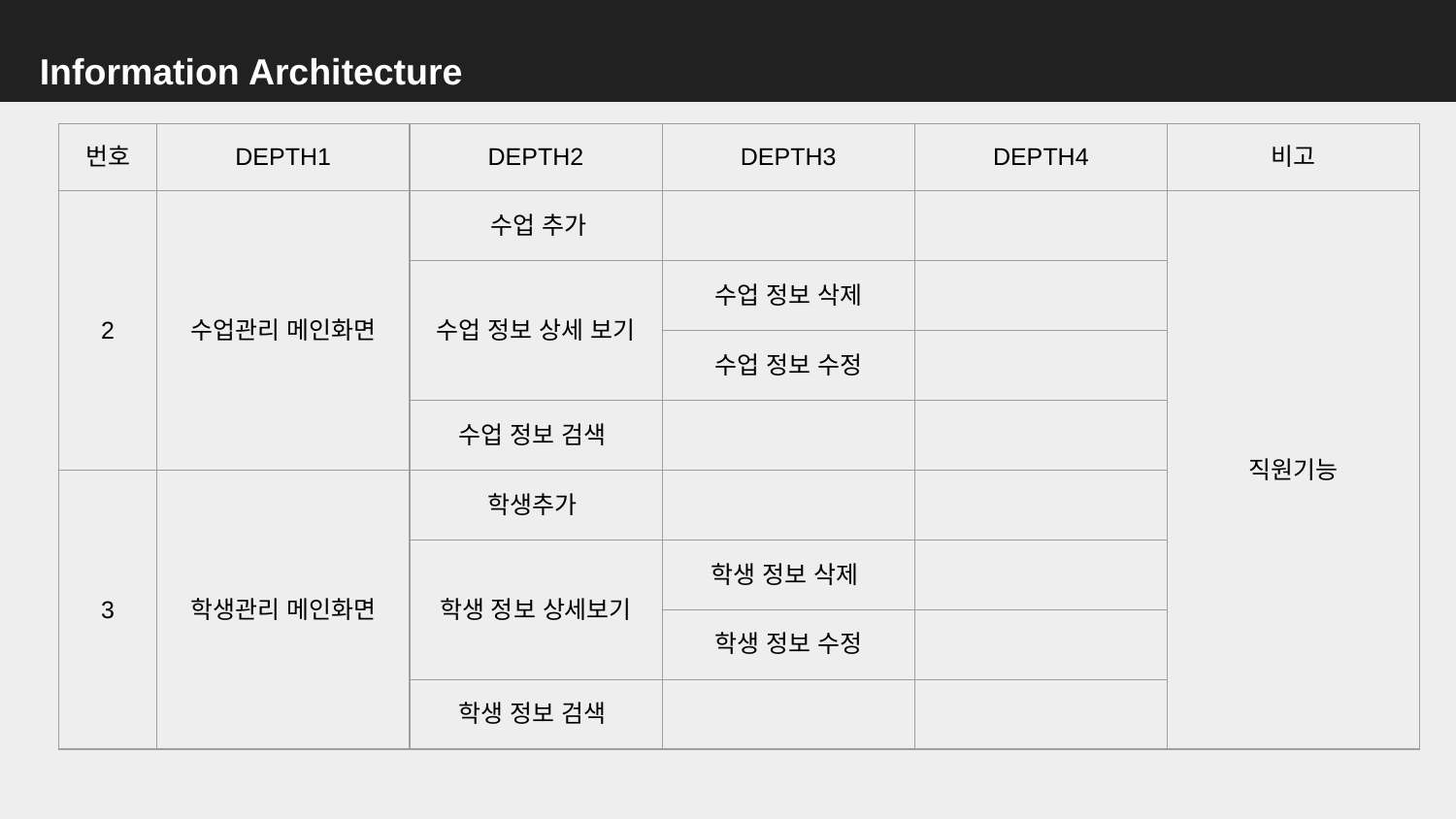

Information Architecture
#1 프로젝트 개요

| 번호 | DEPTH1 | DEPTH2 | DEPTH3 | DEPTH4 | 비고 |
| --- | --- | --- | --- | --- | --- |
| 2 | 수업관리 메인화면 | 수업 추가 |  |  | 직원기능 |
|  |  | 수업 정보 상세 보기 | 수업 정보 삭제 |  |  |
|  |  |  | 수업 정보 수정 |  |  |
|  |  | 수업 정보 검색 |  |  |  |
| 3 | 학생관리 메인화면 | 학생추가 |  |  |  |
|  |  | 학생 정보 상세보기 | 학생 정보 삭제 |  |  |
|  |  |  | 학생 정보 수정 |  |  |
|  |  | 학생 정보 검색 |  |  |  |